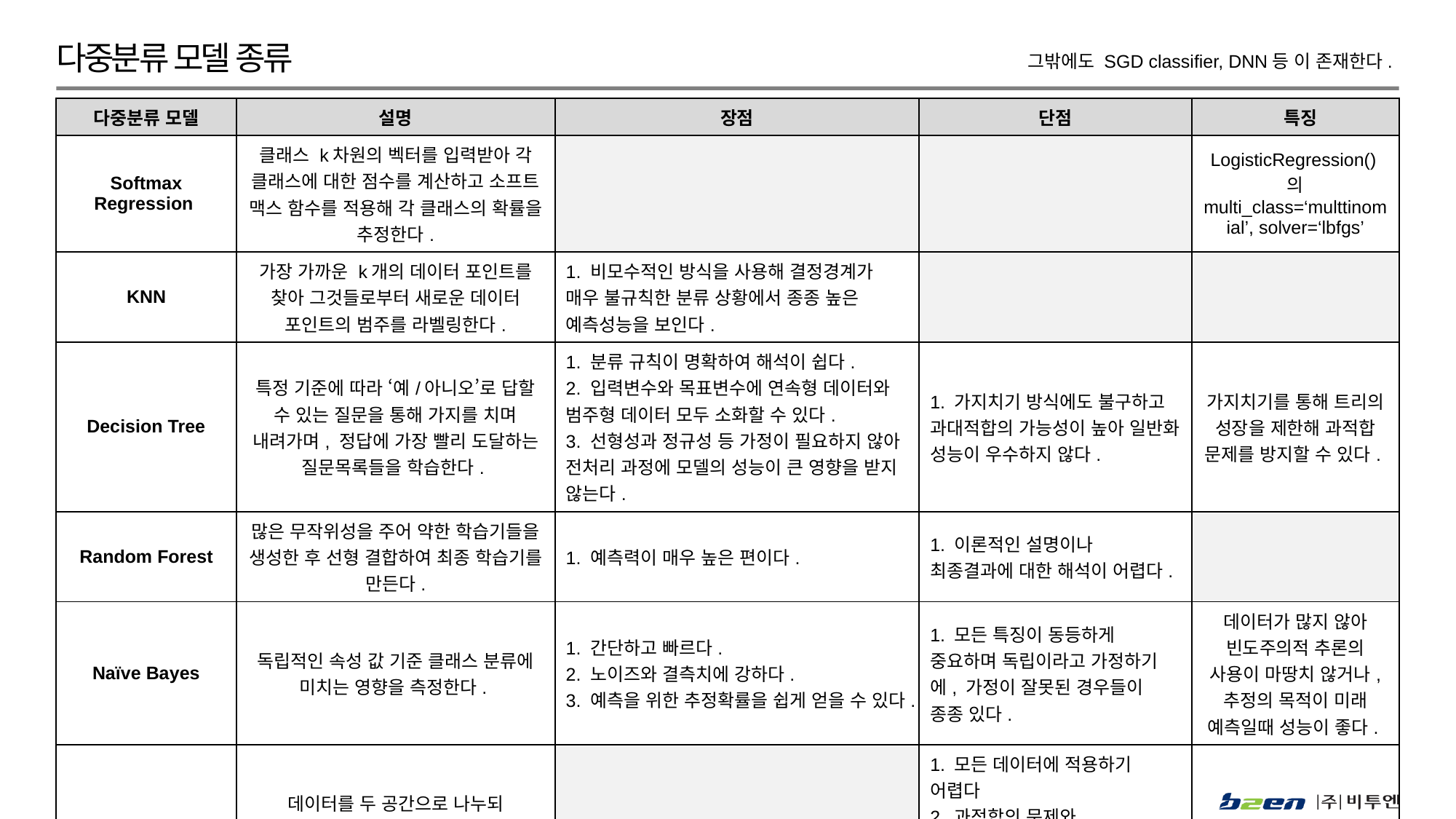

# 다중분류 모델 종류
그밖에도 SGD classifier, DNN등 이 존재한다.

| 다중분류 모델 | 설명 | 장점 | 단점 | 특징 |
| --- | --- | --- | --- | --- |
| Softmax Regression | 클래스 k차원의 벡터를 입력받아 각 클래스에 대한 점수를 계산하고 소프트 맥스 함수를 적용해 각 클래스의 확률을 추정한다. |  |  | LogisticRegression()의 multi\_class=‘multtinomial’, solver=‘lbfgs’ |
| KNN | 가장 가까운 k개의 데이터 포인트를 찾아 그것들로부터 새로운 데이터 포인트의 범주를 라벨링한다. | 1. 비모수적인 방식을 사용해 결정경계가 매우 불규칙한 분류 상황에서 종종 높은 예측성능을 보인다. |  |  |
| Decision Tree | 특정 기준에 따라 ‘예/아니오’로 답할 수 있는 질문을 통해 가지를 치며 내려가며, 정답에 가장 빨리 도달하는 질문목록들을 학습한다. | 1. 분류 규칙이 명확하여 해석이 쉽다. 2. 입력변수와 목표변수에 연속형 데이터와 범주형 데이터 모두 소화할 수 있다. 3. 선형성과 정규성 등 가정이 필요하지 않아 전처리 과정에 모델의 성능이 큰 영향을 받지 않는다. | 1. 가지치기 방식에도 불구하고 과대적합의 가능성이 높아 일반화 성능이 우수하지 않다. | 가지치기를 통해 트리의 성장을 제한해 과적합 문제를 방지할 수 있다. |
| Random Forest | 많은 무작위성을 주어 약한 학습기들을 생성한 후 선형 결합하여 최종 학습기를 만든다. | 1. 예측력이 매우 높은 편이다. | 1. 이론적인 설명이나 최종결과에 대한 해석이 어렵다. |  |
| Naïve Bayes | 독립적인 속성 값 기준 클래스 분류에 미치는 영향을 측정한다. | 1. 간단하고 빠르다. 2. 노이즈와 결측치에 강하다. 3. 예측을 위한 추정확률을 쉽게 얻을 수 있다. | 1. 모든 특징이 동등하게 중요하며 독립이라고 가정하기에, 가정이 잘못된 경우들이 종종 있다. | 데이터가 많지 않아 빈도주의적 추론의 사용이 마땅치 않거나, 추정의 목적이 미래 예측일때 성능이 좋다. |
| SVM | 데이터를 두 공간으로 나누되 관측치들에서 초평면까지 가장 짧은 거리인 마진이 가장 큰 분리 초평면을 찾는다. 커널을 사용해 선형 분리 가능하게 조정할 수 있다. |  | 1. 모든 데이터에 적용하기 어렵다 2. 과적합의 문제와 테스트데이터 이상치에 민감할 수 있다. 3. 특성의 스케일에 민감하다. 4. 범주형변수를 독립변수로 사용할수 없다. | C의 크기 따라 오차 허용도가 달라진다. |
lbfgs약자: "제한된 메모리 Broyden–Fletcher–Goldfarb–Shanno 알고리즘". Scikit-Learn Library에서 제공하는 솔버 알고리즘 중 하나입니다.
제한된 메모리라는 용어는 단순히 그래디언트 근사치를 암시적으로 나타내는 몇 개의 벡터만 저장한다는 의미입니다 .
상대적으로 작은 데이터 세트 에서 더 잘 수렴 됩니다 .
10